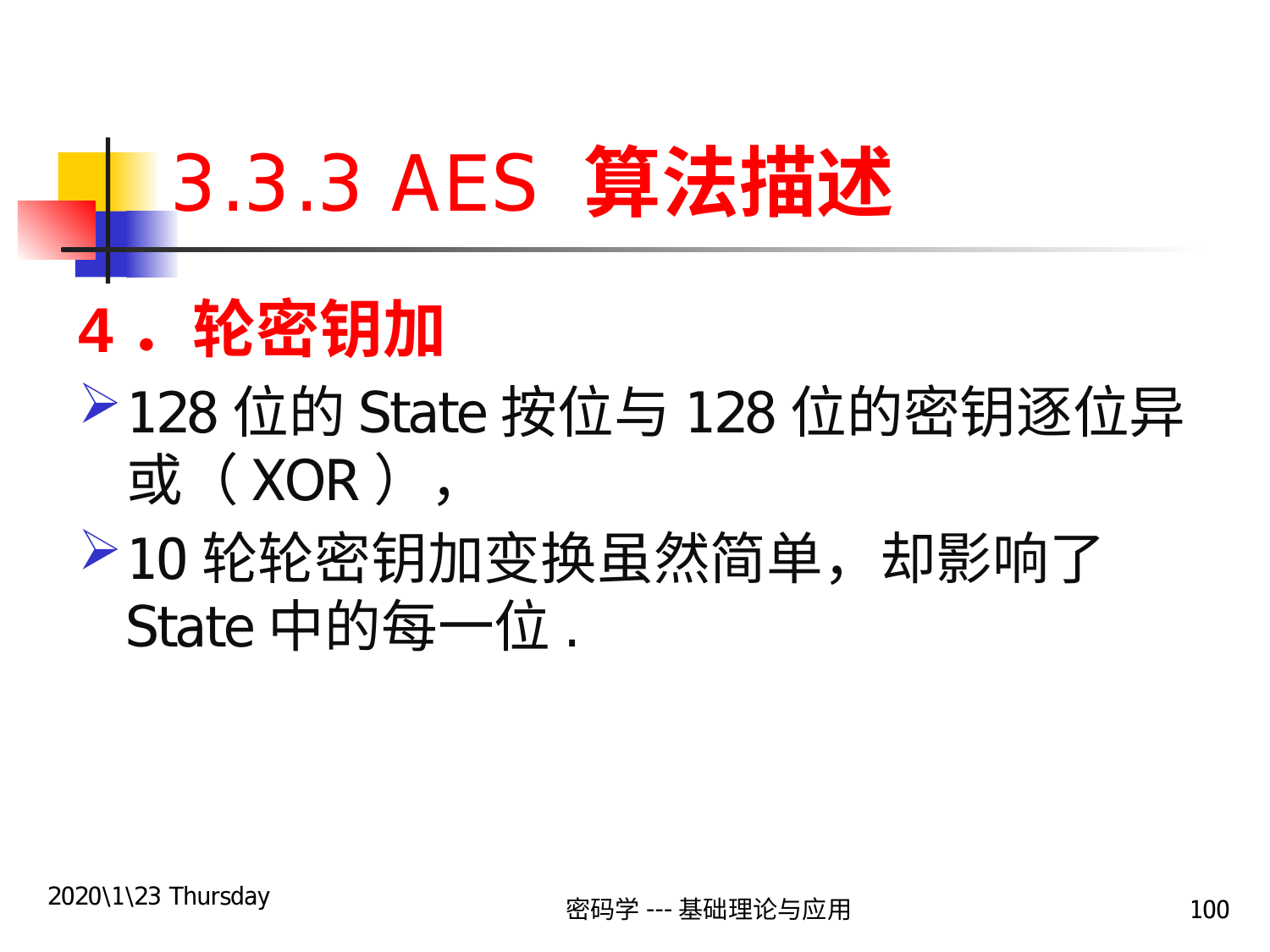

# 3.3.3 AES 算法描述
4．轮密钥加
128位的State按位与128位的密钥逐位异或（XOR），
10轮轮密钥加变换虽然简单，却影响了State中的每一位.
2020\1\23 Thursday
密码学---基础理论与应用
100